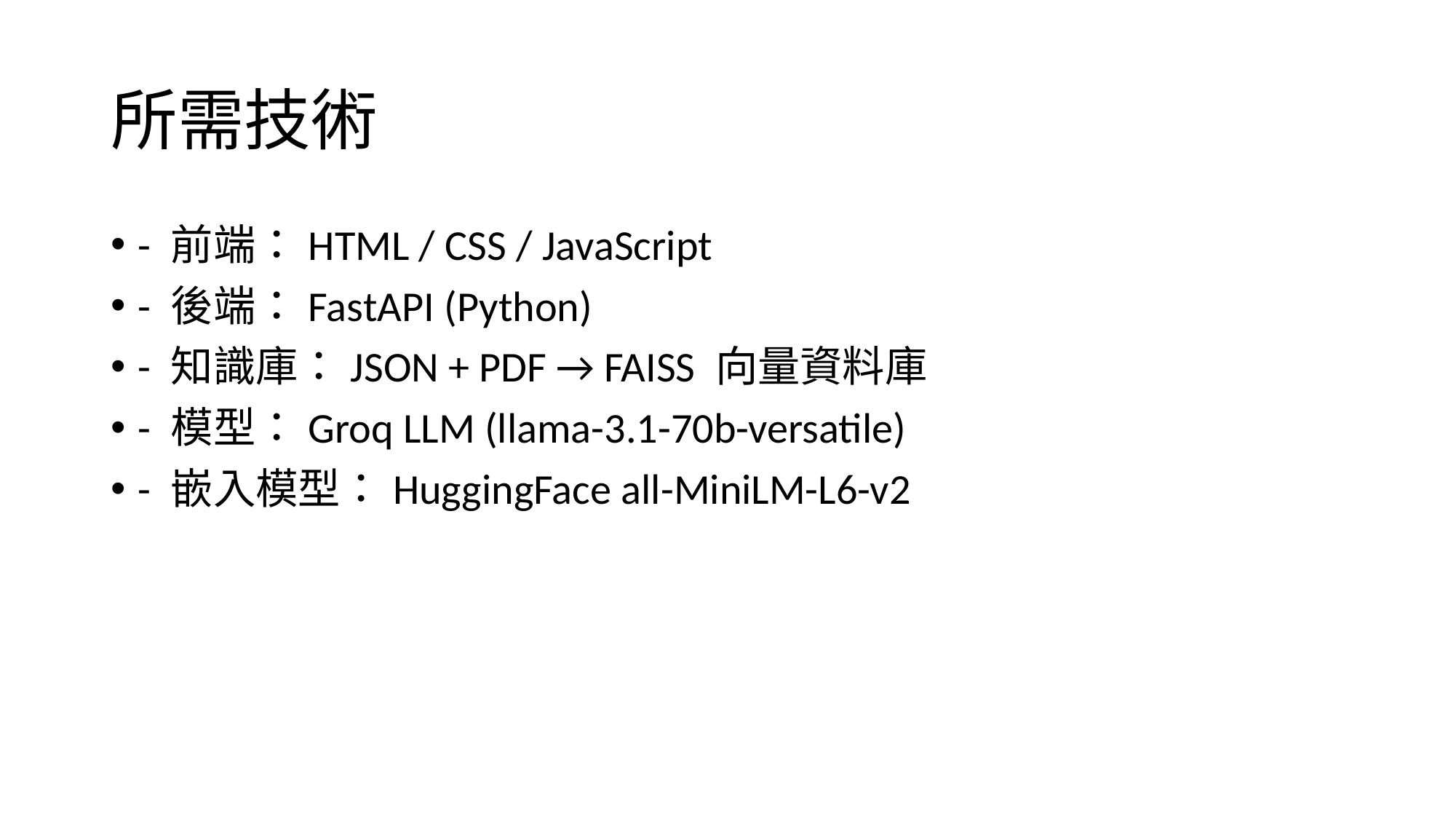

# 所需技術
- 前端：HTML / CSS / JavaScript
- 後端：FastAPI (Python)
- 知識庫：JSON + PDF → FAISS 向量資料庫
- 模型：Groq LLM (llama-3.1-70b-versatile)
- 嵌入模型：HuggingFace all-MiniLM-L6-v2